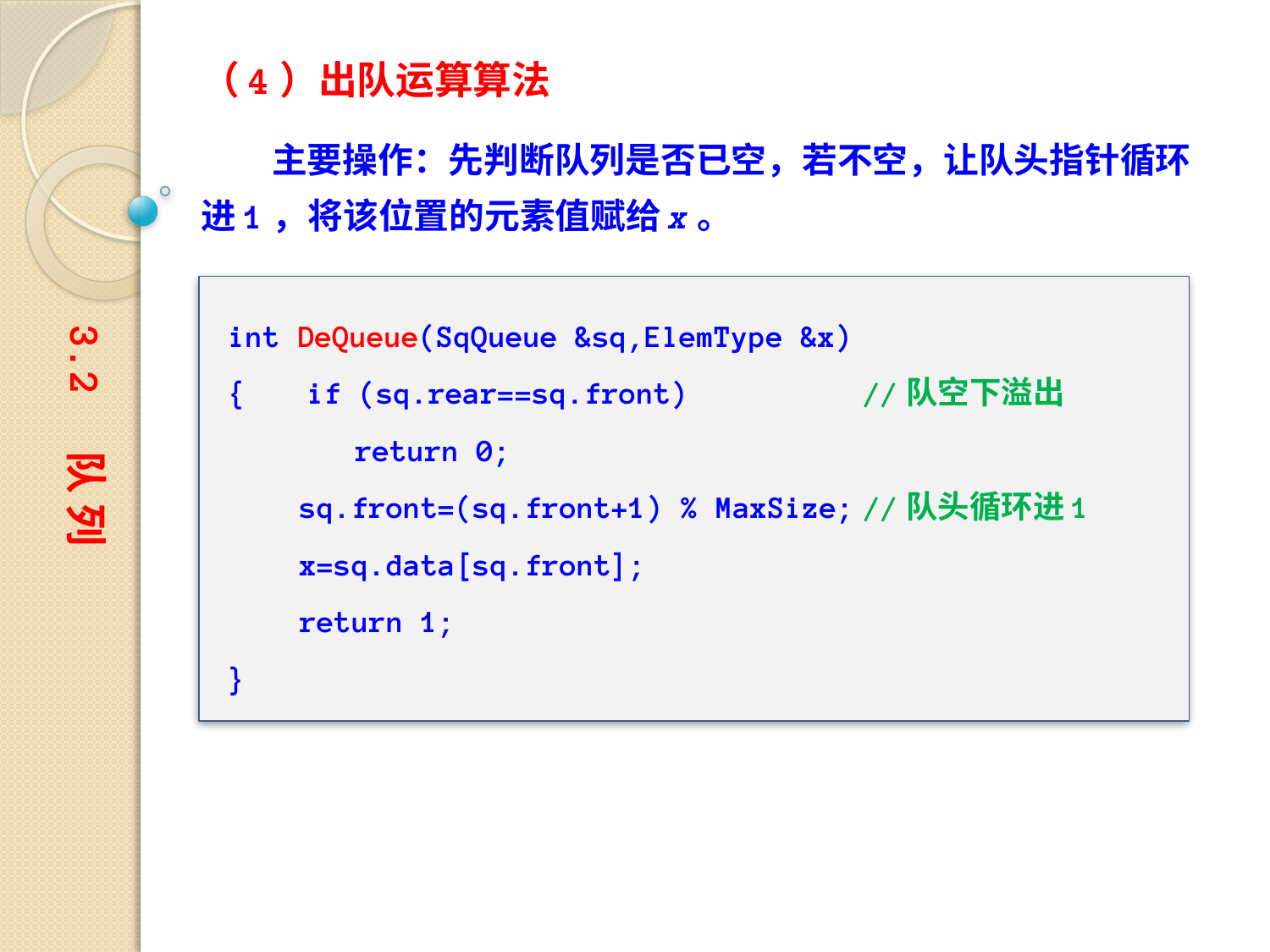

（4）出队运算算法
　　主要操作：先判断队列是否已空，若不空，让队头指针循环进1，将该位置的元素值赋给x。
int DeQueue(SqQueue &sq,ElemType &x)
{　  if (sq.rear==sq.front)		//队空下溢出
	return 0;
　　sq.front=(sq.front+1) % MaxSize;	//队头循环进1
　　x=sq.data[sq.front];
　　return 1;
}
3.2  队 列